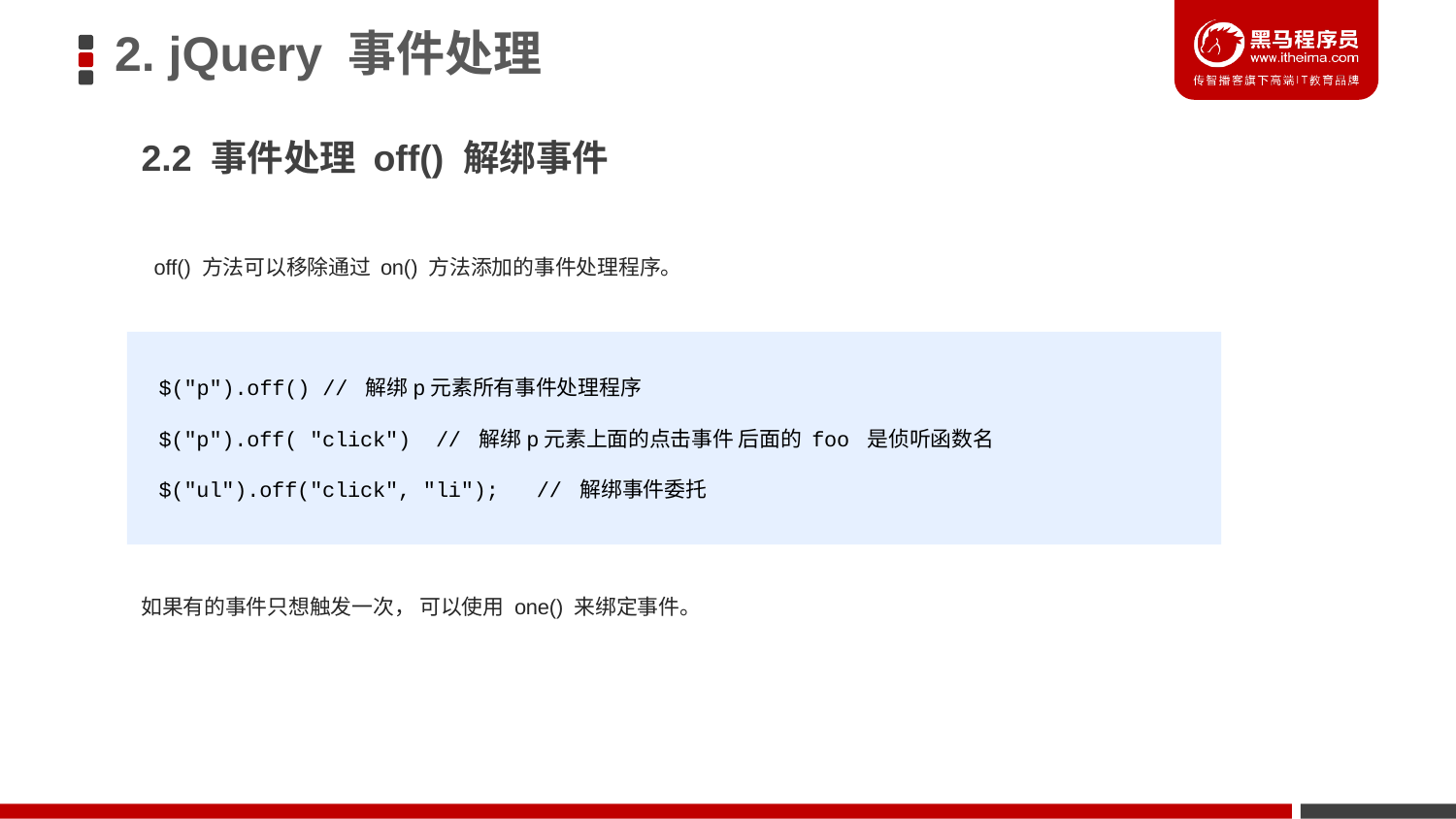

# 2. jQuery 事件处理
2.2 事件处理 off() 解绑事件
off() 方法可以移除通过 on() 方法添加的事件处理程序。
$("p").off() // 解绑p元素所有事件处理程序

$("p").off( "click")  // 解绑p元素上面的点击事件 后面的 foo 是侦听函数名

$("ul").off("click", "li");   // 解绑事件委托
如果有的事件只想触发一次， 可以使用 one() 来绑定事件。